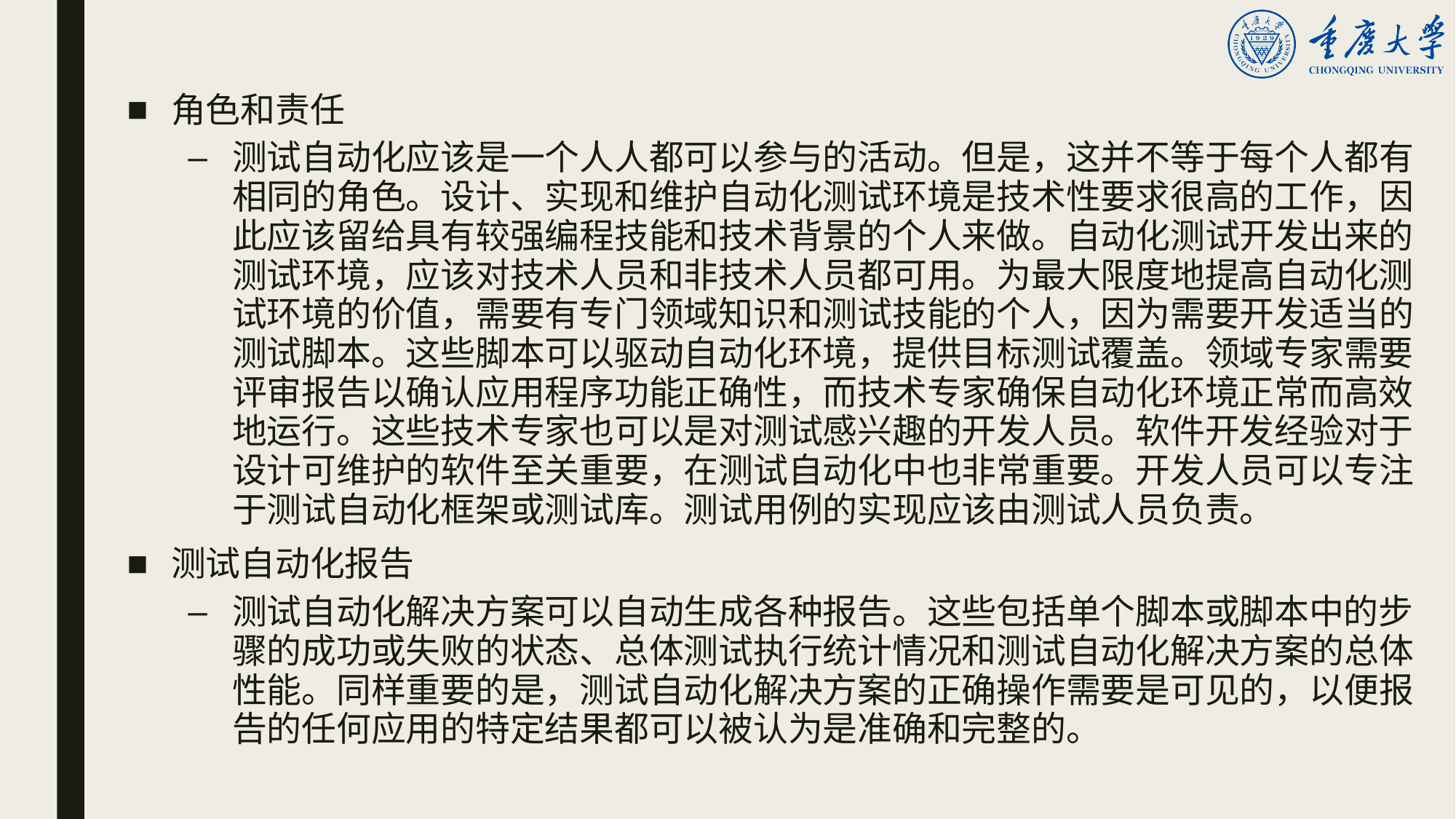

角色和责任
测试自动化应该是一个人人都可以参与的活动。但是，这并不等于每个人都有相同的角色。设计、实现和维护自动化测试环境是技术性要求很高的工作，因此应该留给具有较强编程技能和技术背景的个人来做。自动化测试开发出来的测试环境，应该对技术人员和非技术人员都可用。为最大限度地提高自动化测试环境的价值，需要有专门领域知识和测试技能的个人，因为需要开发适当的测试脚本。这些脚本可以驱动自动化环境，提供目标测试覆盖。领域专家需要评审报告以确认应用程序功能正确性，而技术专家确保自动化环境正常而高效地运行。这些技术专家也可以是对测试感兴趣的开发人员。软件开发经验对于设计可维护的软件至关重要，在测试自动化中也非常重要。开发人员可以专注于测试自动化框架或测试库。测试用例的实现应该由测试人员负责。
测试自动化报告
测试自动化解决方案可以自动生成各种报告。这些包括单个脚本或脚本中的步骤的成功或失败的状态、总体测试执行统计情况和测试自动化解决方案的总体性能。同样重要的是，测试自动化解决方案的正确操作需要是可见的，以便报告的任何应用的特定结果都可以被认为是准确和完整的。